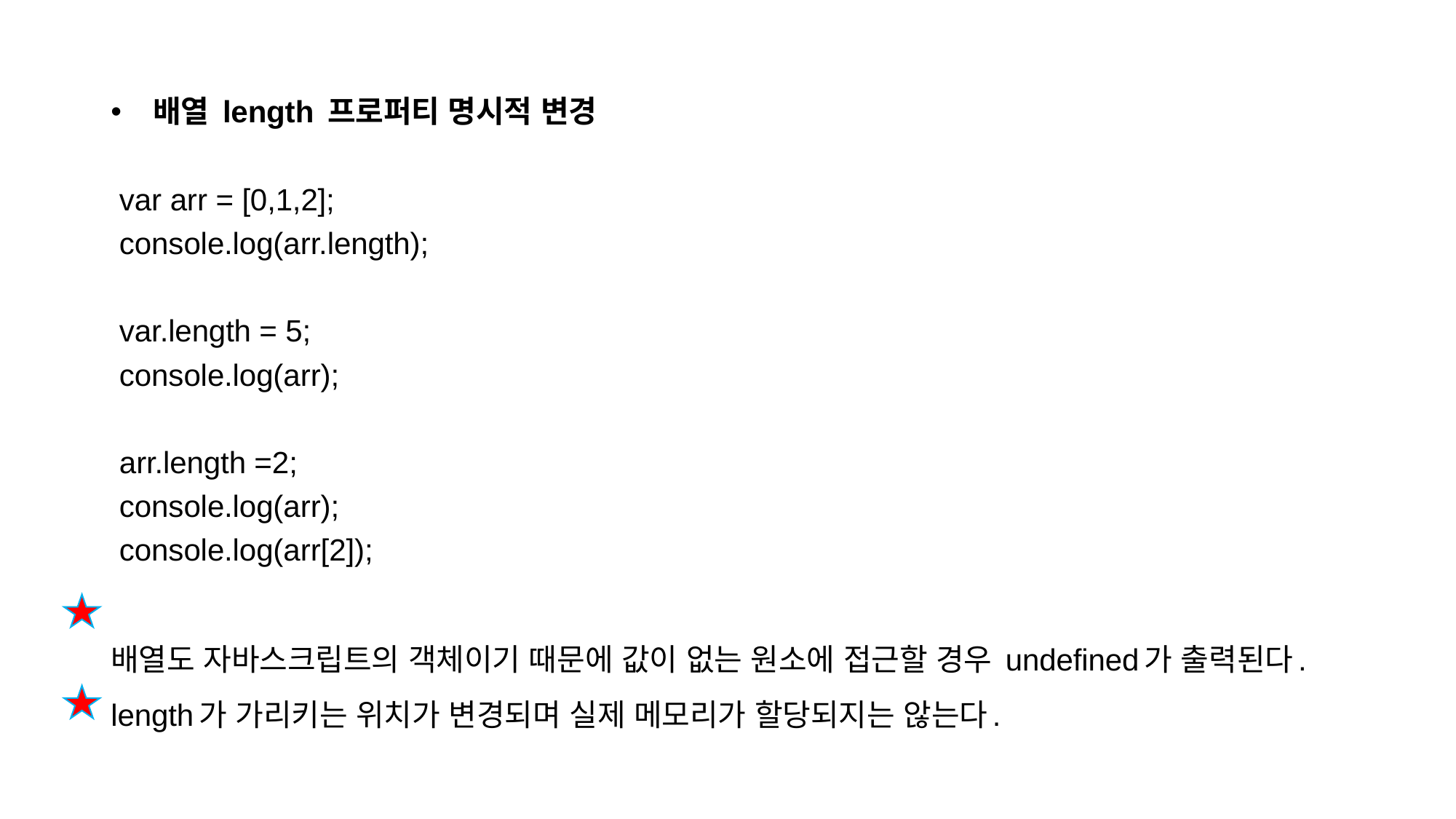

배열 length 프로퍼티 명시적 변경

 var arr = [0,1,2];
 console.log(arr.length);

 var.length = 5;
 console.log(arr);

 arr.length =2;
 console.log(arr);
 console.log(arr[2]);

배열도 자바스크립트의 객체이기 때문에 값이 없는 원소에 접근할 경우 undefined가 출력된다.
length가 가리키는 위치가 변경되며 실제 메모리가 할당되지는 않는다.